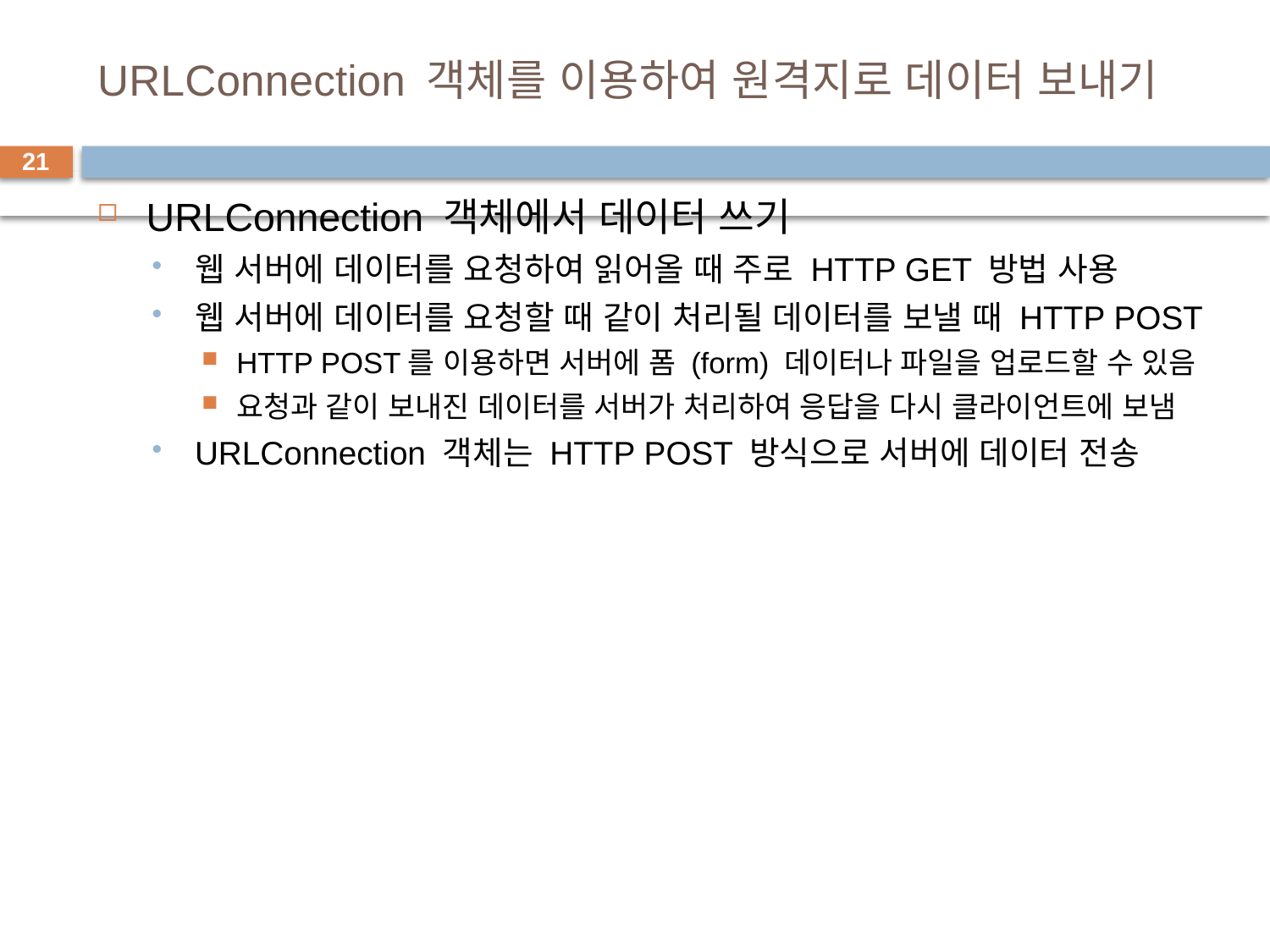

# URLConnection 객체를 이용하여 원격지로 데이터 보내기
21
URLConnection 객체에서 데이터 쓰기
웹 서버에 데이터를 요청하여 읽어올 때 주로 HTTP GET 방법 사용
웹 서버에 데이터를 요청할 때 같이 처리될 데이터를 보낼 때 HTTP POST
HTTP POST를 이용하면 서버에 폼 (form) 데이터나 파일을 업로드할 수 있음
요청과 같이 보내진 데이터를 서버가 처리하여 응답을 다시 클라이언트에 보냄
URLConnection 객체는 HTTP POST 방식으로 서버에 데이터 전송